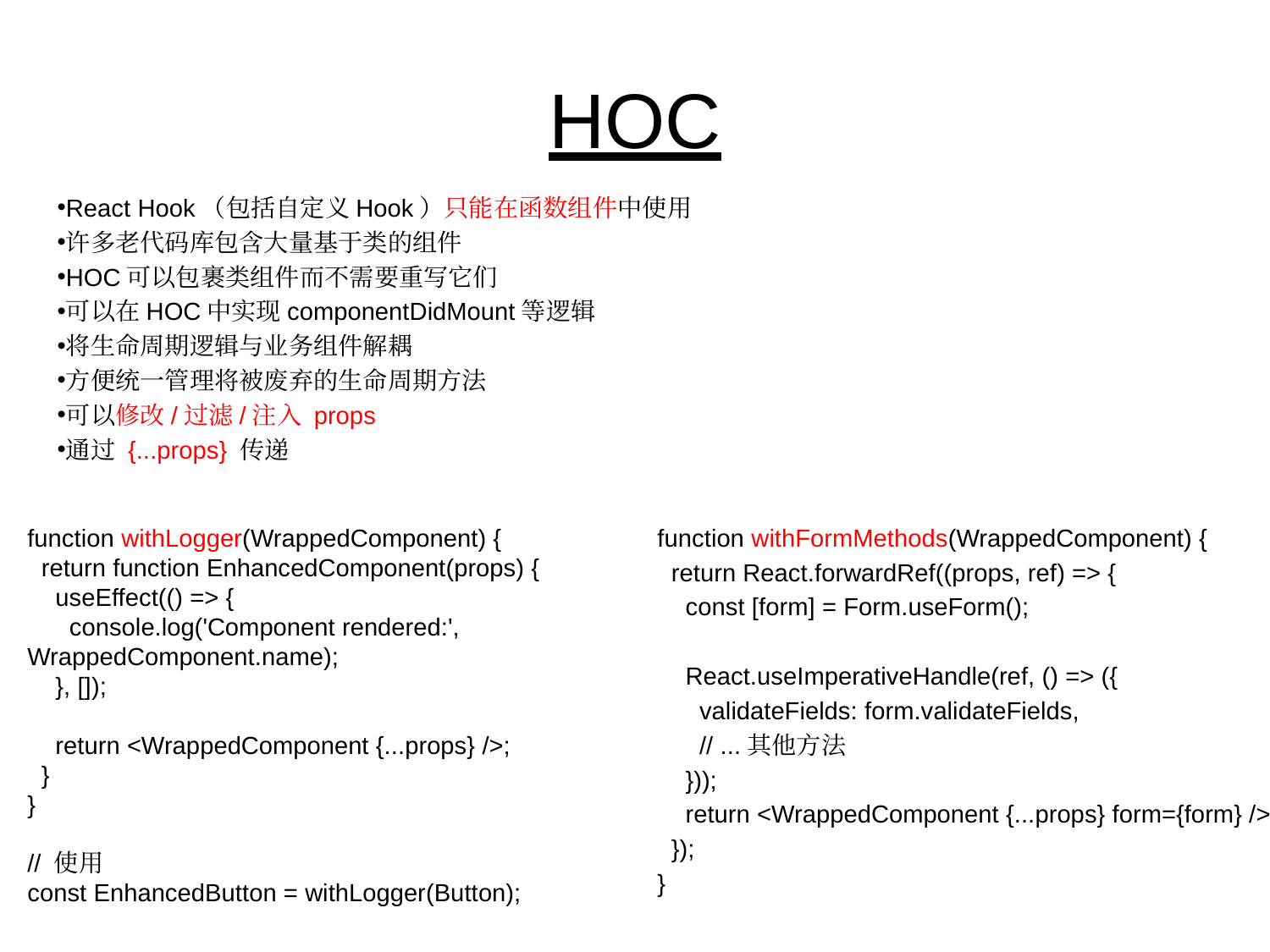

# HOC
React Hook（包括自定义Hook）只能在函数组件中使用
许多老代码库包含大量基于类的组件
HOC可以包裹类组件而不需要重写它们
可以在HOC中实现componentDidMount等逻辑
将生命周期逻辑与业务组件解耦
方便统一管理将被废弃的生命周期方法
可以修改/过滤/注入 props
通过 {...props} 传递
function withLogger(WrappedComponent) {
  return function EnhancedComponent(props) {
    useEffect(() => {
      console.log('Component rendered:', WrappedComponent.name);
    }, []);

    return <WrappedComponent {...props} />;
  }
}

// 使用
const EnhancedButton = withLogger(Button);
function withFormMethods(WrappedComponent) {
  return React.forwardRef((props, ref) => {
    const [form] = Form.useForm();

    React.useImperativeHandle(ref, () => ({
      validateFields: form.validateFields,
      // ...其他方法
    }));
    return <WrappedComponent {...props} form={form} />;
  });
}